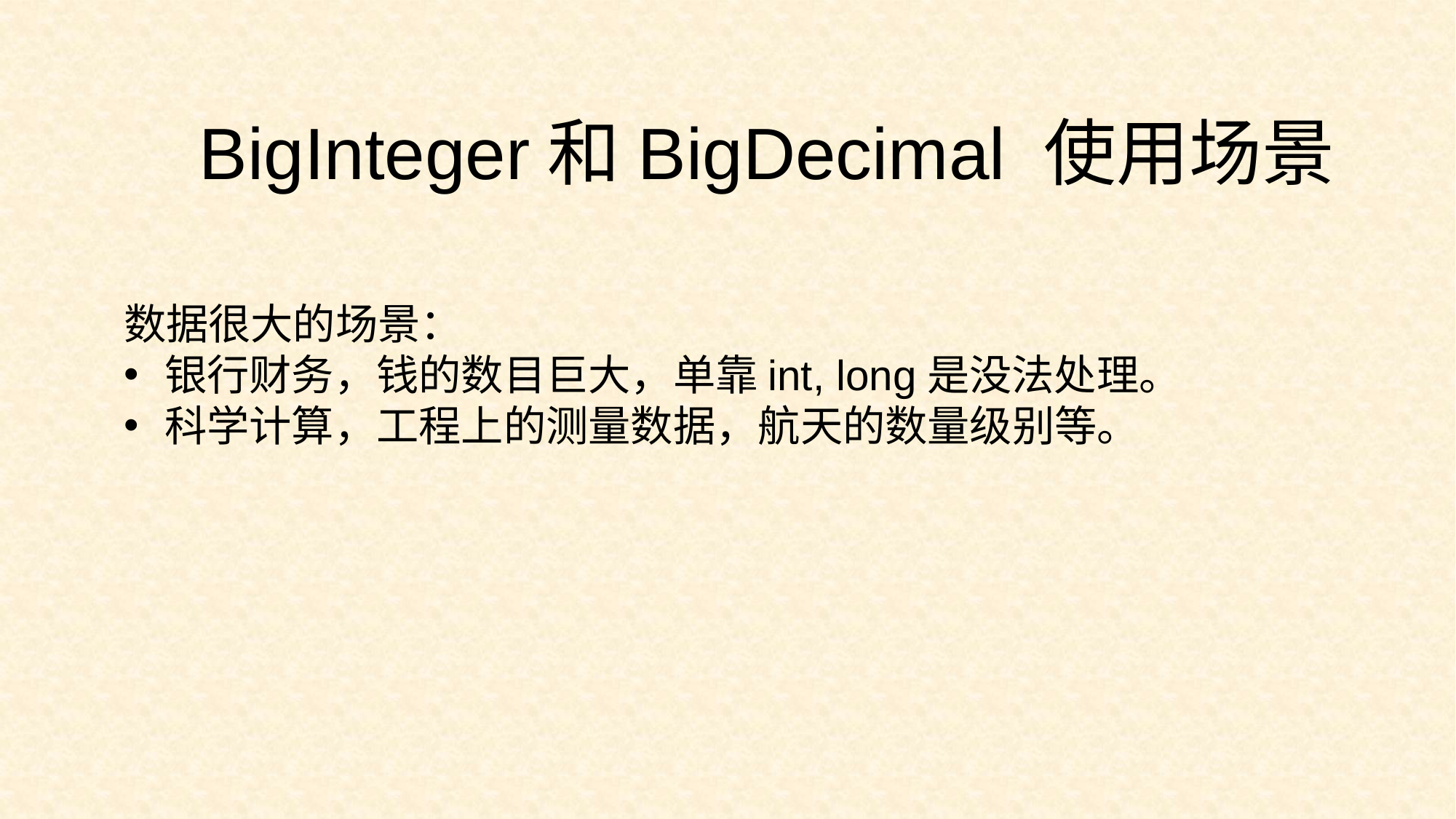

BigInteger和BigDecimal 使用场景
数据很大的场景：
银行财务，钱的数目巨大，单靠int, long是没法处理。
科学计算，工程上的测量数据，航天的数量级别等。